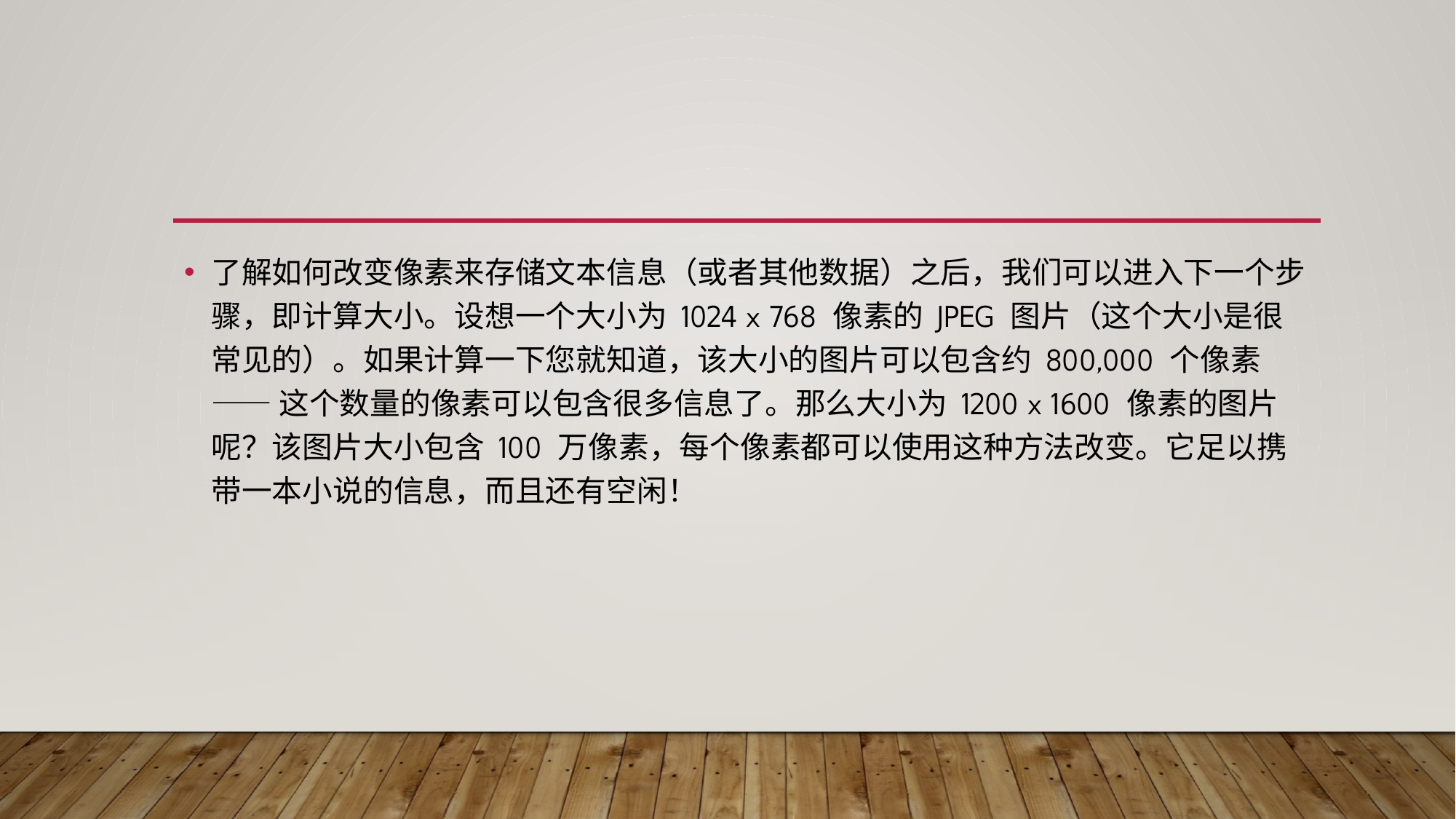

#
了解如何改变像素来存储文本信息（或者其他数据）之后，我们可以进入下一个步骤，即计算大小。设想一个大小为 1024 x 768 像素的 JPEG 图片（这个大小是很常见的）。如果计算一下您就知道，该大小的图片可以包含约 800,000 个像素 —— 这个数量的像素可以包含很多信息了。那么大小为 1200 x 1600 像素的图片呢？该图片大小包含 100 万像素，每个像素都可以使用这种方法改变。它足以携带一本小说的信息，而且还有空闲！